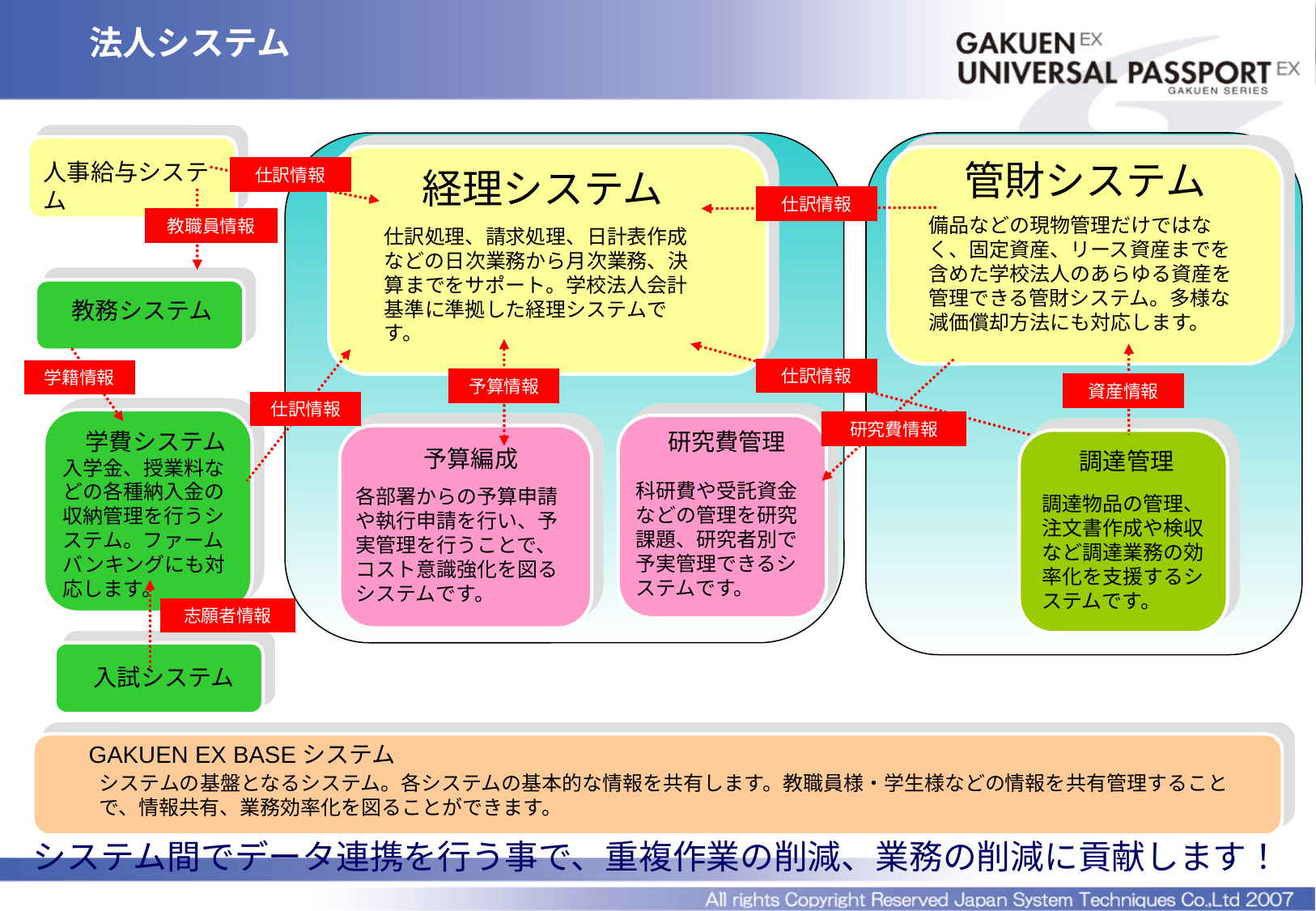

法人システム

管財システム
人事給与システム
経理システム
仕訳情報

仕訳情報

備品などの現物管理だけではなく、固定資産、リース資産までを含めた学校法人のあらゆる資産を管理できる管財システム。多様な減価償却方法にも対応します。

教職員情報
仕訳処理、請求処理、日計表作成などの日次業務から月次業務、決算までをサポート。学校法人会計基準に準拠した経理システムです。

教務システム

仕訳情報

学籍情報
予算情報
資産情報
仕訳情報

研究費情報

学費システム
研究費管理

予算編成
調達管理
入学金、授業料などの各種納入金の収納管理を行うシステム。ファームバンキングにも対応します。
科研費や受託資金などの管理を研究課題、研究者別で予実管理できるシステムです。
各部署からの予算申請や執行申請を行い、予実管理を行うことで、コスト意識強化を図るシステムです。
調達物品の管理、注文書作成や検収など調達業務の効率化を支援するシステムです。

志願者情報

入試システム

GAKUEN EX BASEシステム
システムの基盤となるシステム。各システムの基本的な情報を共有します。教職員様・学生様などの情報を共有管理することで、情報共有、業務効率化を図ることができます。
システム間でデータ連携を行う事で、重複作業の削減、業務の削減に貢献します！